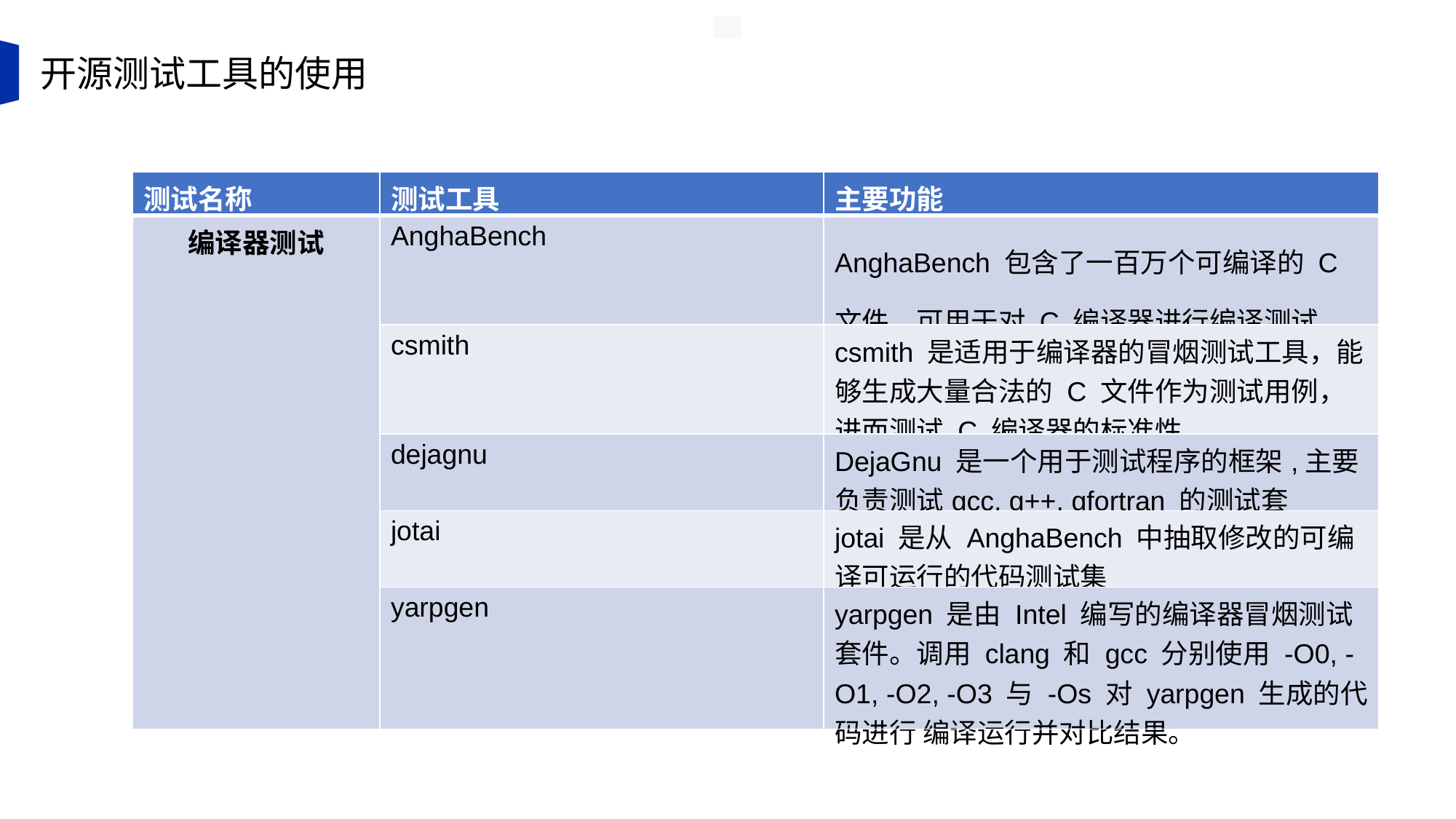

开源测试工具的使用

| 测试名称 | 测试工具 | 主要功能 |
| --- | --- | --- |
| 编译器测试 | AnghaBench | AnghaBench 包含了一百万个可编译的 C 文件，可用于对 C 编译器进行编译测试。 |
|  | csmith | csmith 是适用于编译器的冒烟测试工具，能够生成大量合法的 C 文件作为测试用例，进而测试 C 编译器的标准性 |
|  | dejagnu | DejaGnu 是一个用于测试程序的框架,主要负责测试gcc, g++, gfortran 的测试套 |
|  | jotai | jotai 是从 AnghaBench 中抽取修改的可编译可运行的代码测试集 |
|  | yarpgen | yarpgen 是由 Intel 编写的编译器冒烟测试套件。调用 clang 和 gcc 分别使用 -O0, -O1, -O2, -O3 与 -Os 对 yarpgen 生成的代码进行 编译运行并对比结果。 |